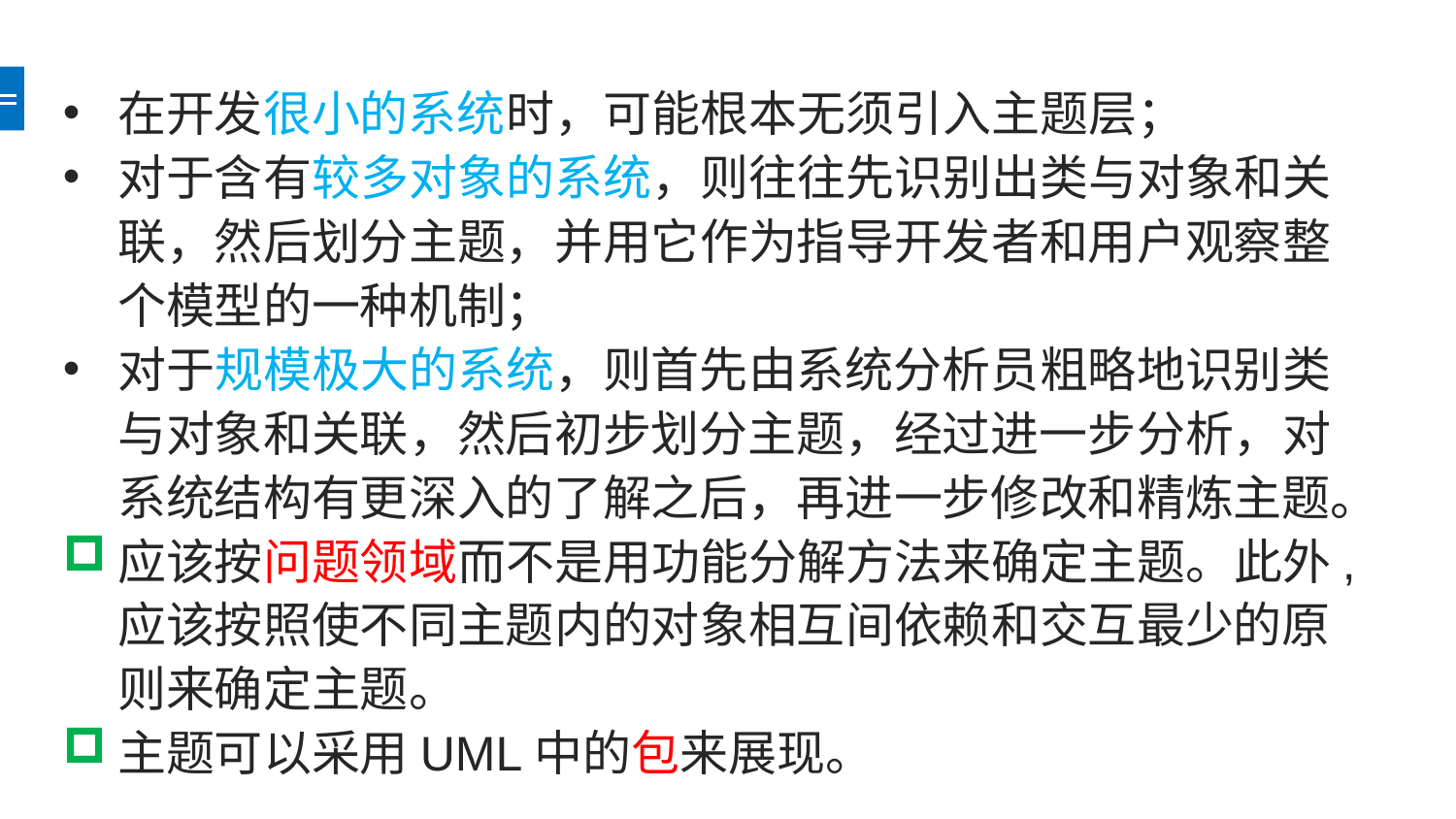

在开发很小的系统时，可能根本无须引入主题层；
对于含有较多对象的系统，则往往先识别出类与对象和关联，然后划分主题，并用它作为指导开发者和用户观察整个模型的一种机制；
对于规模极大的系统，则首先由系统分析员粗略地识别类与对象和关联，然后初步划分主题，经过进一步分析，对系统结构有更深入的了解之后，再进一步修改和精炼主题。
应该按问题领域而不是用功能分解方法来确定主题。此外,应该按照使不同主题内的对象相互间依赖和交互最少的原则来确定主题。
主题可以采用UML中的包来展现。